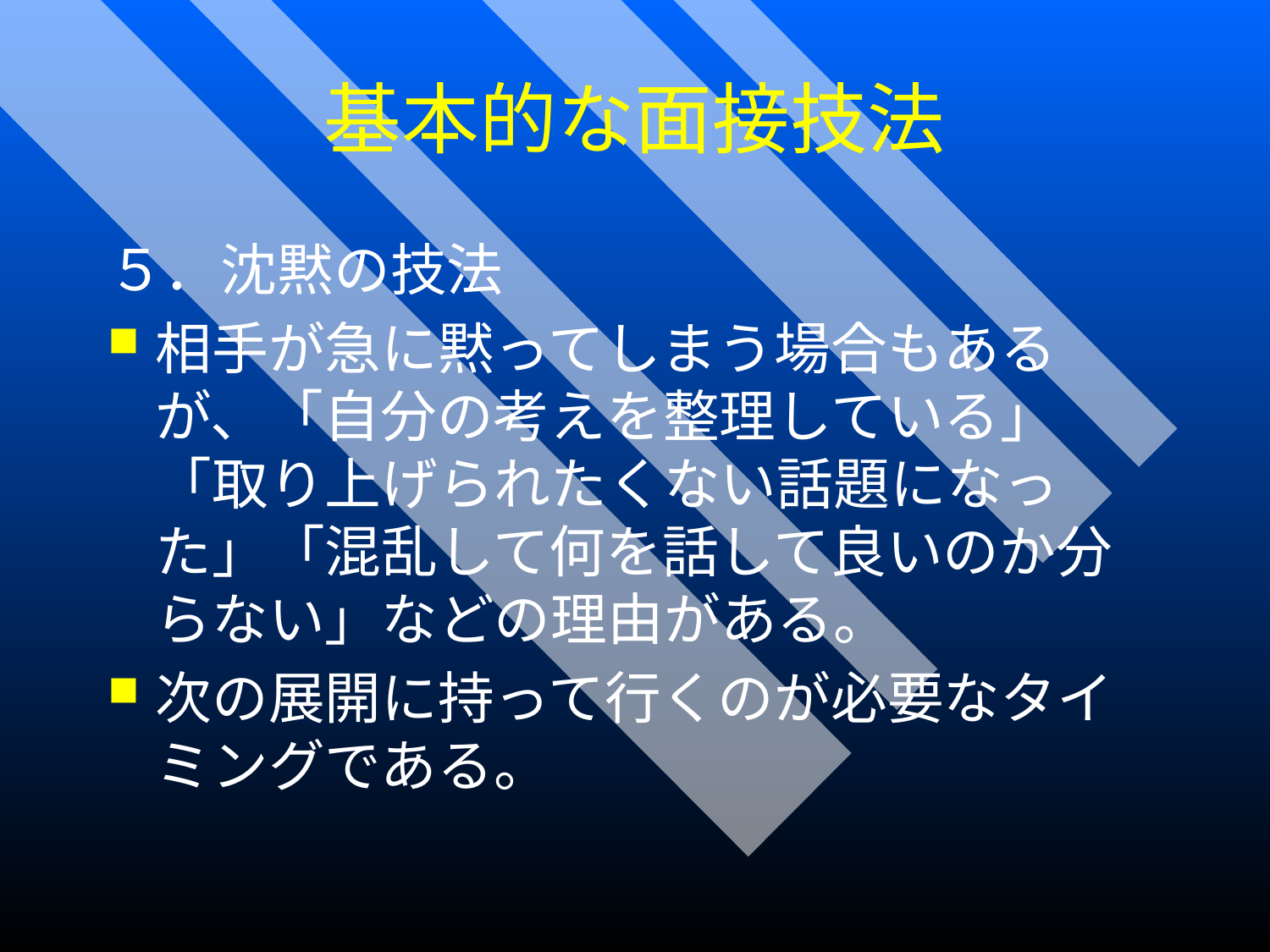

基本的な面接技法
５．沈黙の技法
相手が急に黙ってしまう場合もあるが、「自分の考えを整理している」「取り上げられたくない話題になった」「混乱して何を話して良いのか分らない」などの理由がある。
次の展開に持って行くのが必要なタイミングである。